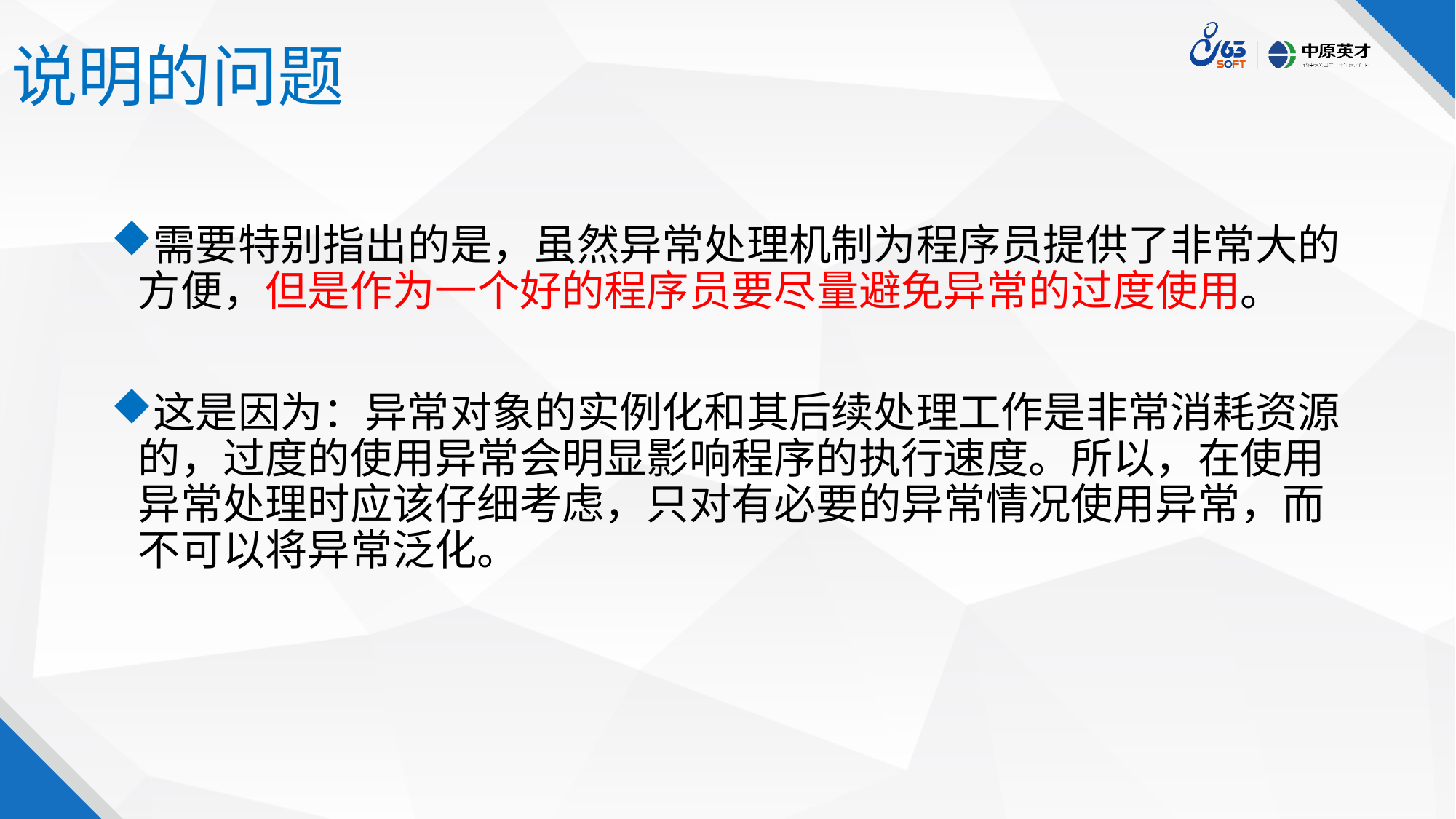

# 说明的问题
需要特别指出的是，虽然异常处理机制为程序员提供了非常大的方便，但是作为一个好的程序员要尽量避免异常的过度使用。

这是因为：异常对象的实例化和其后续处理工作是非常消耗资源的，过度的使用异常会明显影响程序的执行速度。所以，在使用异常处理时应该仔细考虑，只对有必要的异常情况使用异常，而不可以将异常泛化。